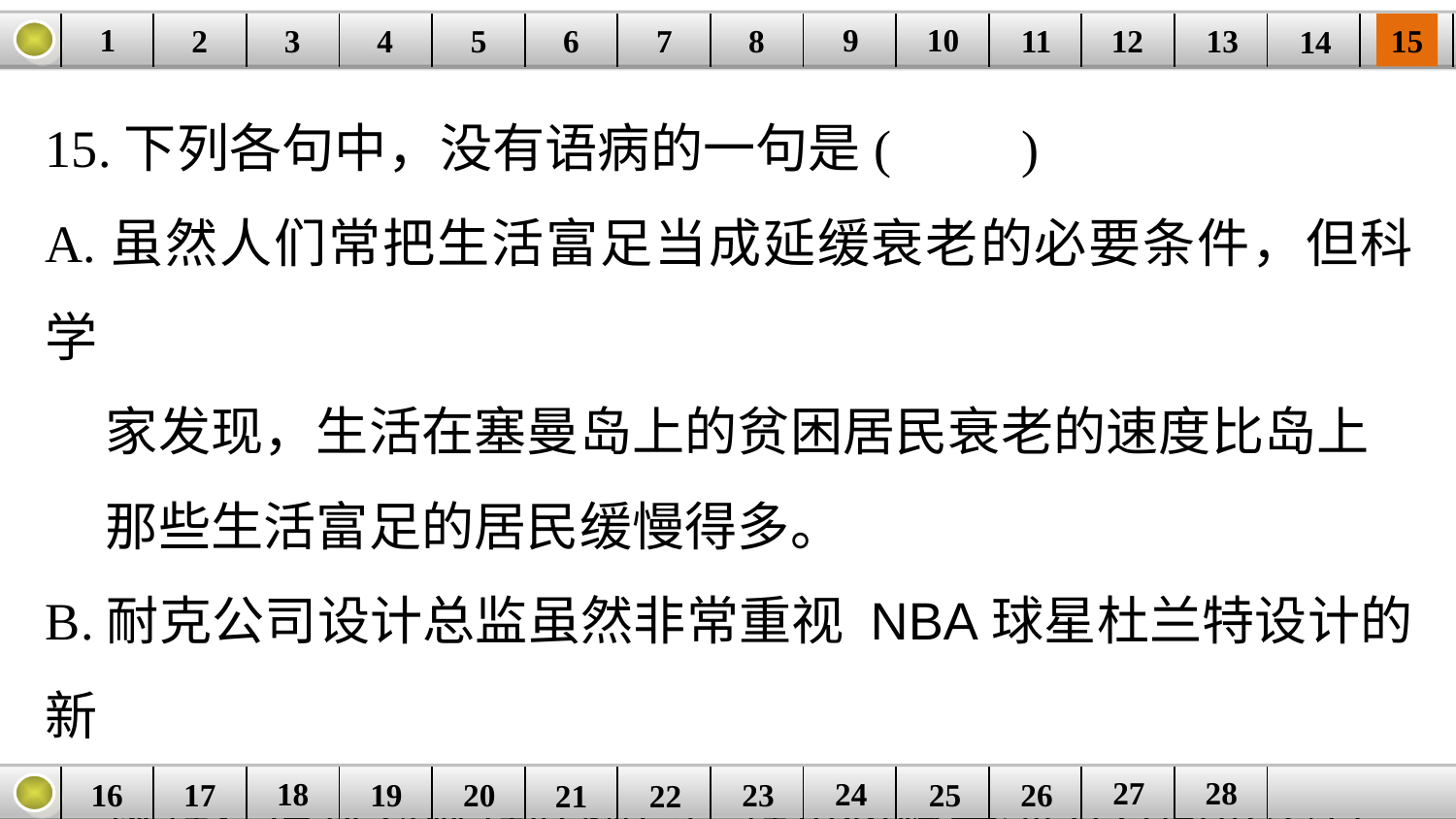

9
10
1
3
4
5
6
8
11
2
12
15
|  |  |  |  |  |  |  |  |  |  |  |  |  |  |  |
| --- | --- | --- | --- | --- | --- | --- | --- | --- | --- | --- | --- | --- | --- | --- |
7
13
14

15.下列各句中，没有语病的一句是(　　)
A.虽然人们常把生活富足当成延缓衰老的必要条件，但科学
    家发现，生活在塞曼岛上的贫困居民衰老的速度比岛上
    那些生活富足的居民缓慢得多。
B.耐克公司设计总监虽然非常重视 NBA球星杜兰特设计的新
    球鞋，但认为就鞋底颜色、鞋带材料等细节方面依然有
    很大的修改空间。

27
28
18
24
16
25
26
|  |  |  |  |  |  |  |  |  |  |  |  |  |
| --- | --- | --- | --- | --- | --- | --- | --- | --- | --- | --- | --- | --- |
23
17
19
20
21
22